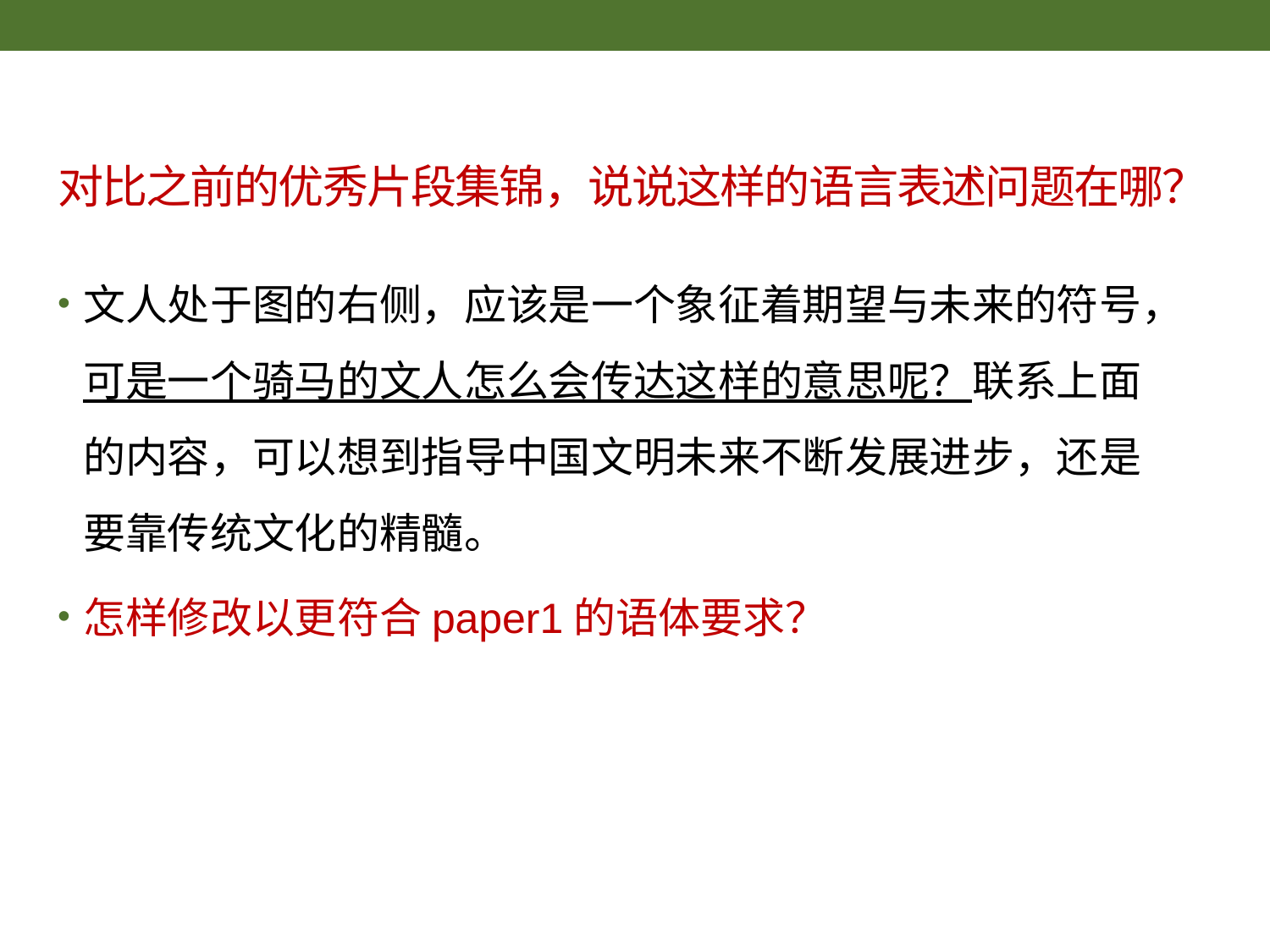

# 对比之前的优秀片段集锦，说说这样的语言表述问题在哪？
文人处于图的右侧，应该是一个象征着期望与未来的符号，可是一个骑马的文人怎么会传达这样的意思呢？联系上面的内容，可以想到指导中国文明未来不断发展进步，还是要靠传统文化的精髓。
怎样修改以更符合paper1的语体要求？